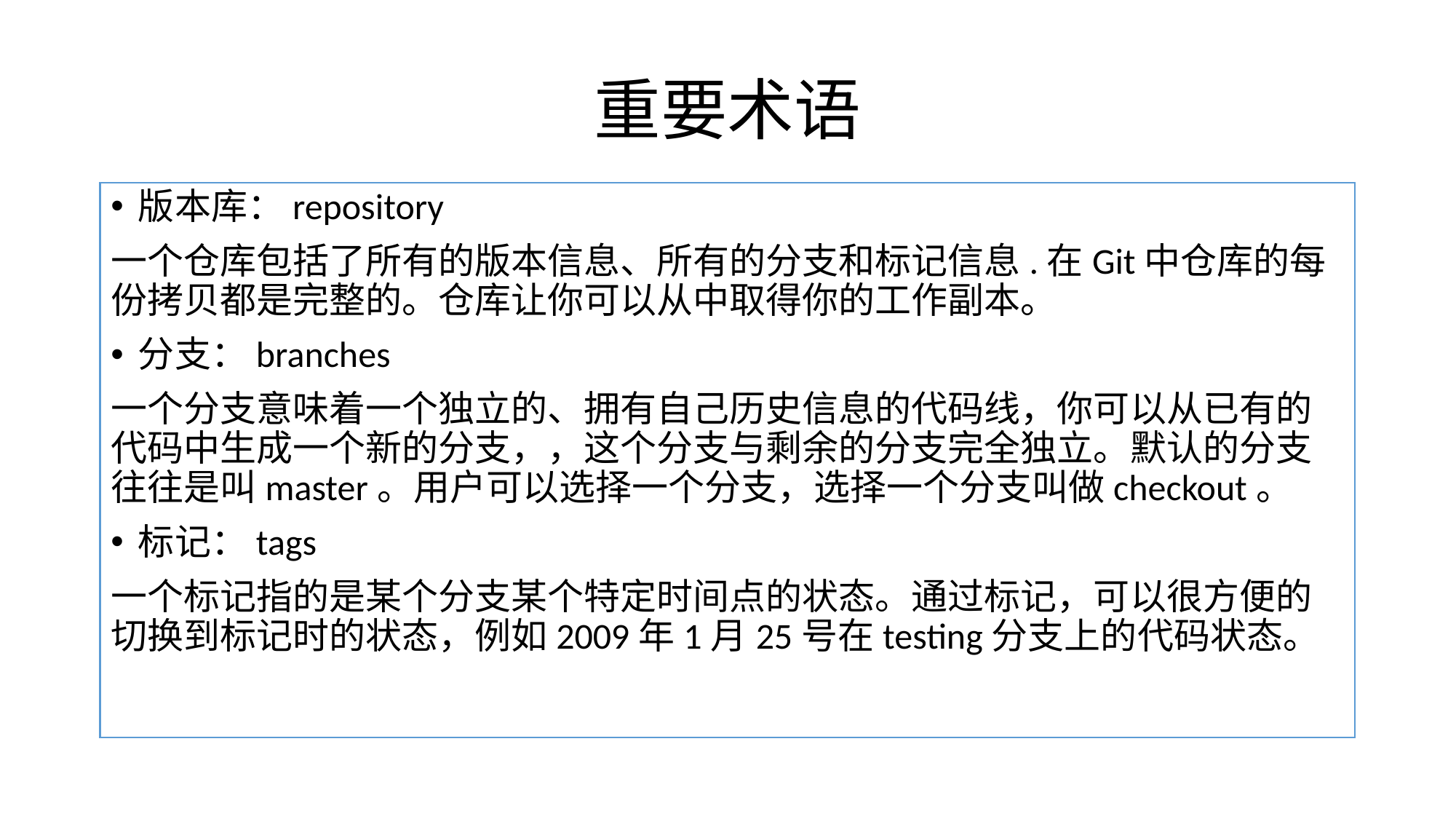

# 重要术语
版本库：repository
一个仓库包括了所有的版本信息、所有的分支和标记信息.在Git中仓库的每份拷贝都是完整的。仓库让你可以从中取得你的工作副本。
分支：branches
一个分支意味着一个独立的、拥有自己历史信息的代码线，你可以从已有的代码中生成一个新的分支，，这个分支与剩余的分支完全独立。默认的分支往往是叫master。用户可以选择一个分支，选择一个分支叫做checkout。
标记：tags
一个标记指的是某个分支某个特定时间点的状态。通过标记，可以很方便的切换到标记时的状态，例如2009年1月25号在testing分支上的代码状态。